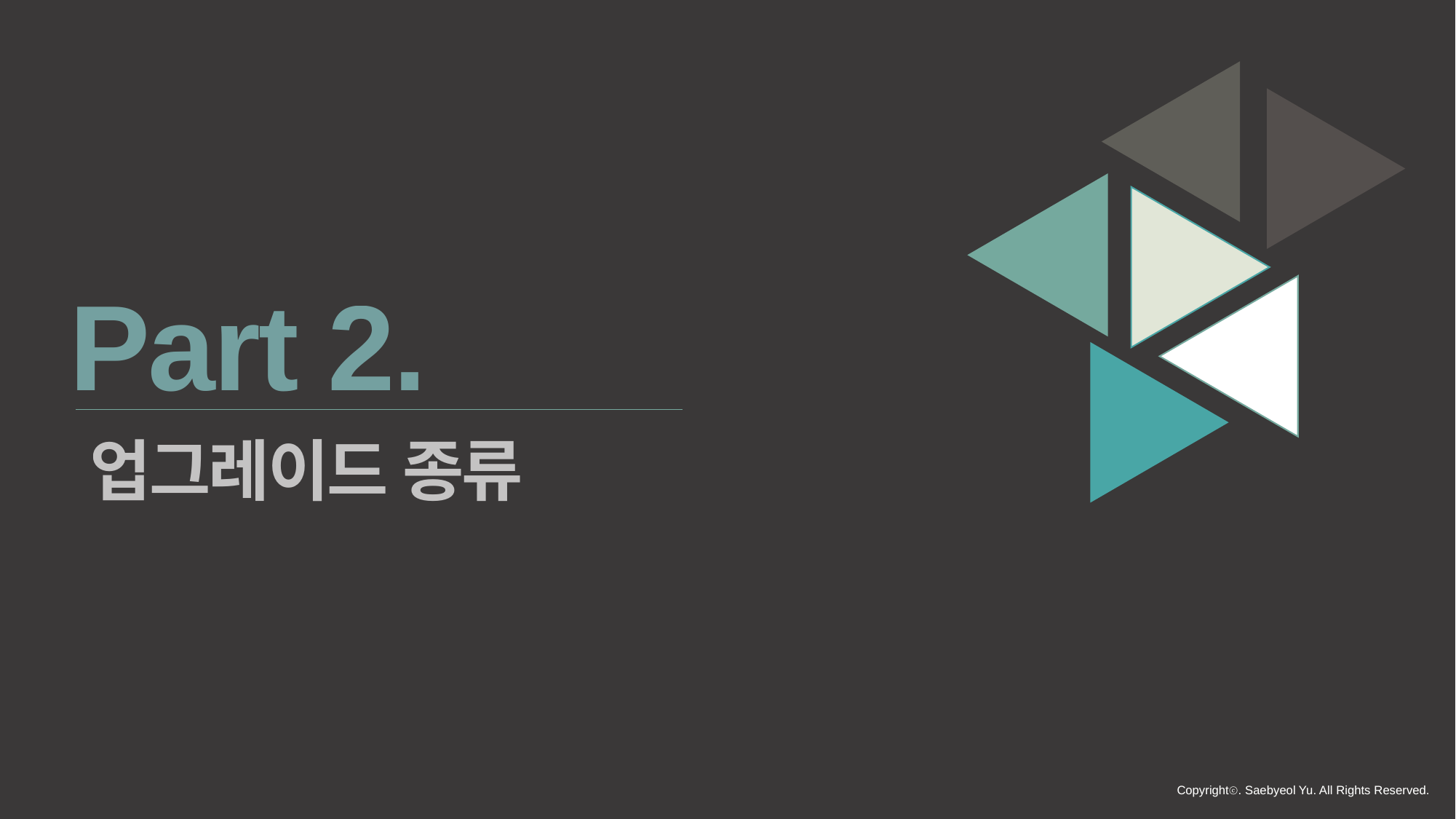

Part 2.
업그레이드 종류
Copyrightⓒ. Saebyeol Yu. All Rights Reserved.